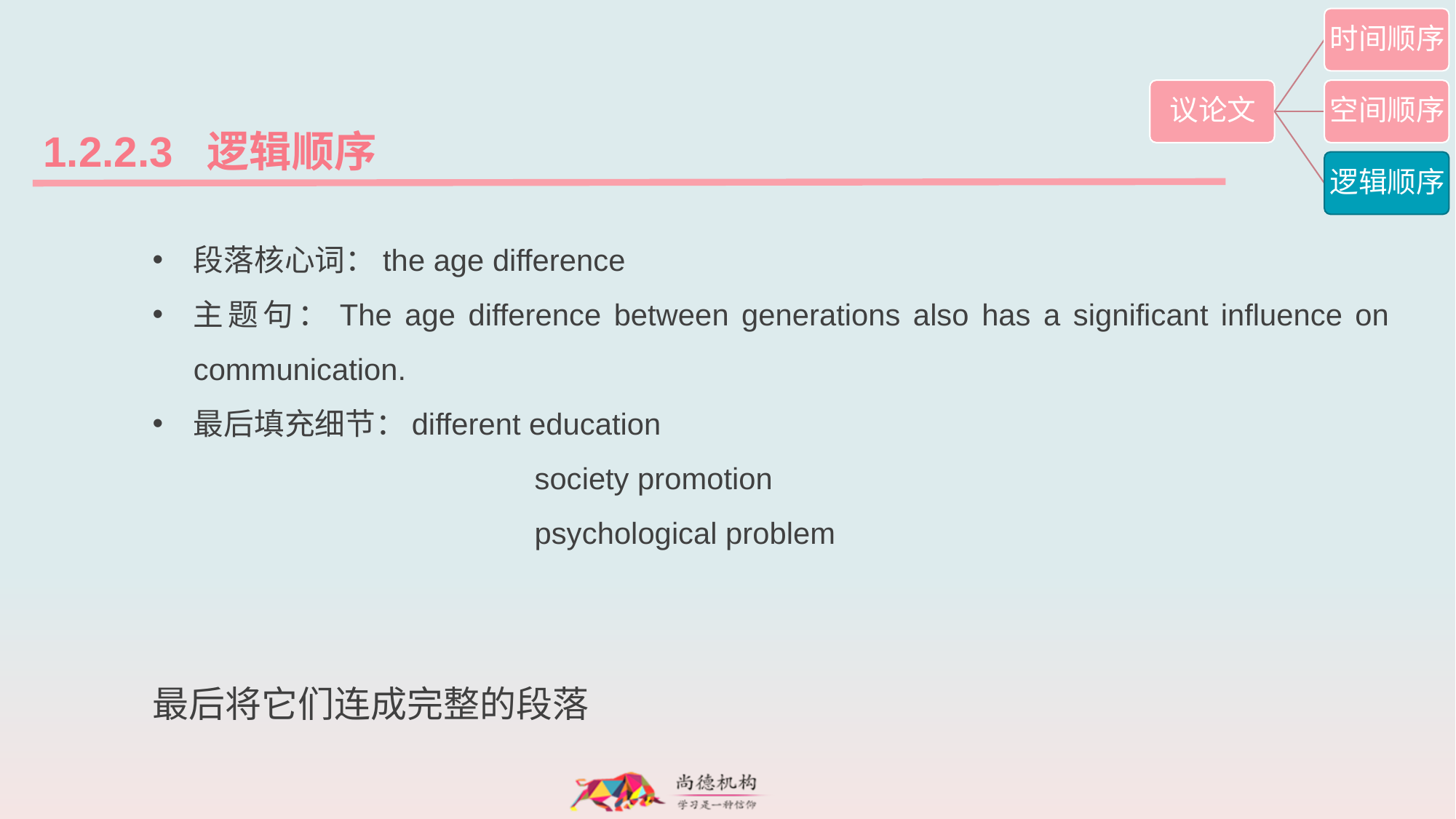

议论文

时间顺序

空间顺序

逻辑顺序
1.2.2.3  逻辑顺序
段落核心词：the age difference
主题句：The age difference between generations also has a significant influence on communication.
最后填充细节：	different education
			society promotion
			psychological problem

	最后将它们连成完整的段落